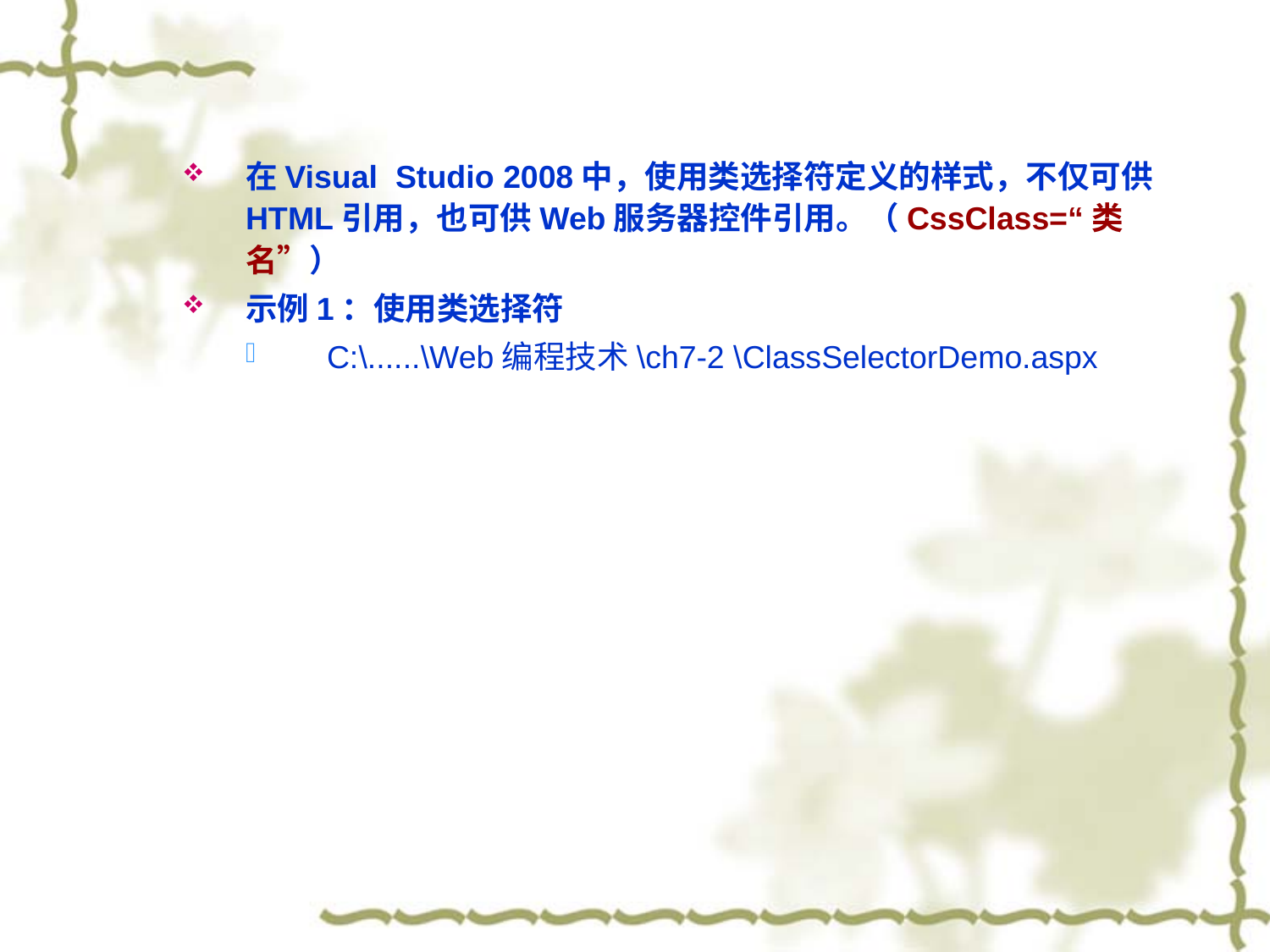

在Visual  Studio 2008中，使用类选择符定义的样式，不仅可供HTML引用，也可供Web服务器控件引用。（CssClass=“类名”）
示例1：使用类选择符
  C:\......\Web编程技术\ch7-2 \ClassSelectorDemo.aspx